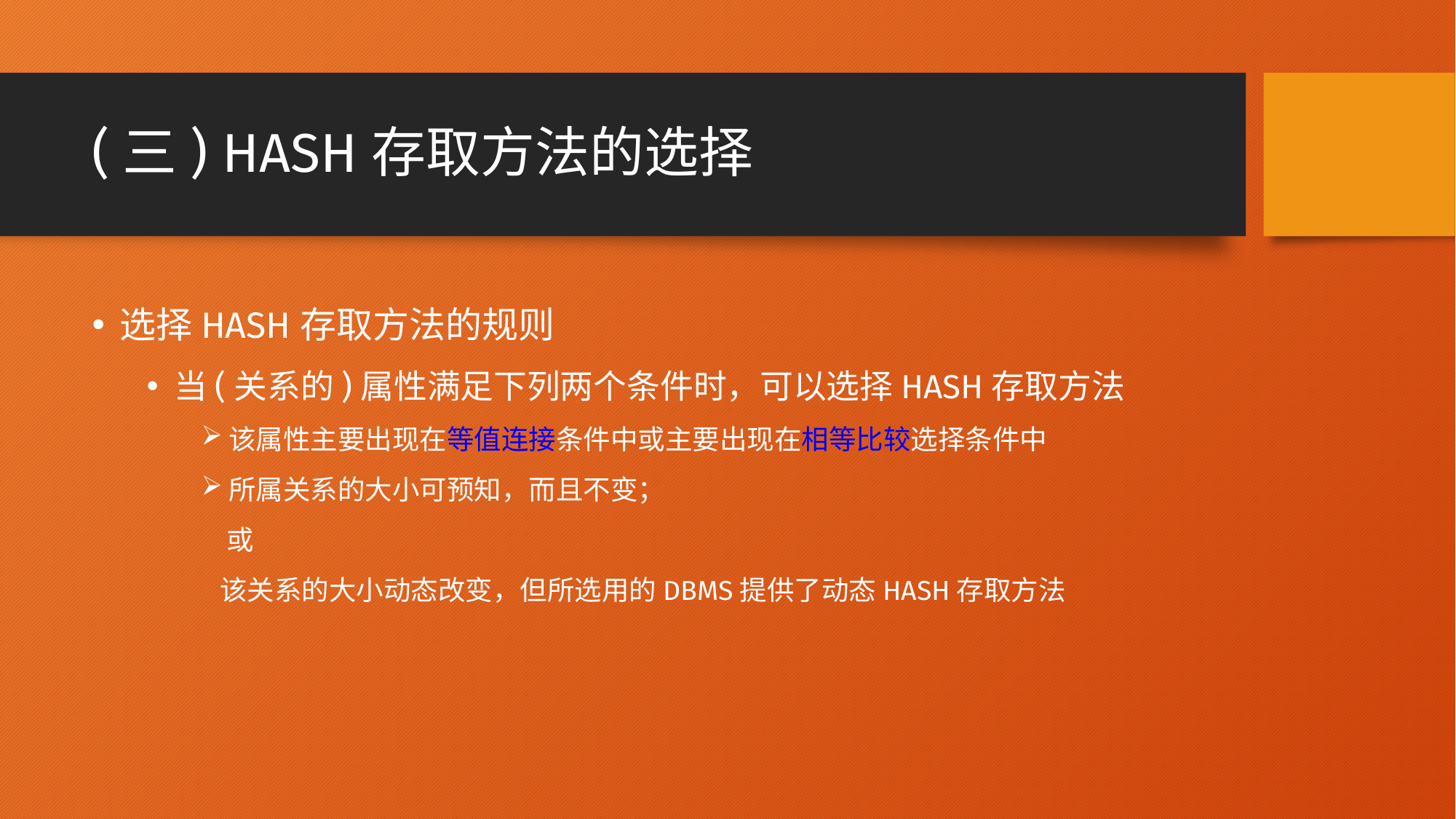

# (三) HASH存取方法的选择
选择HASH存取方法的规则
当(关系的)属性满足下列两个条件时，可以选择HASH存取方法
该属性主要出现在等值连接条件中或主要出现在相等比较选择条件中
所属关系的大小可预知，而且不变；
   或
  该关系的大小动态改变，但所选用的DBMS提供了动态HASH存取方法